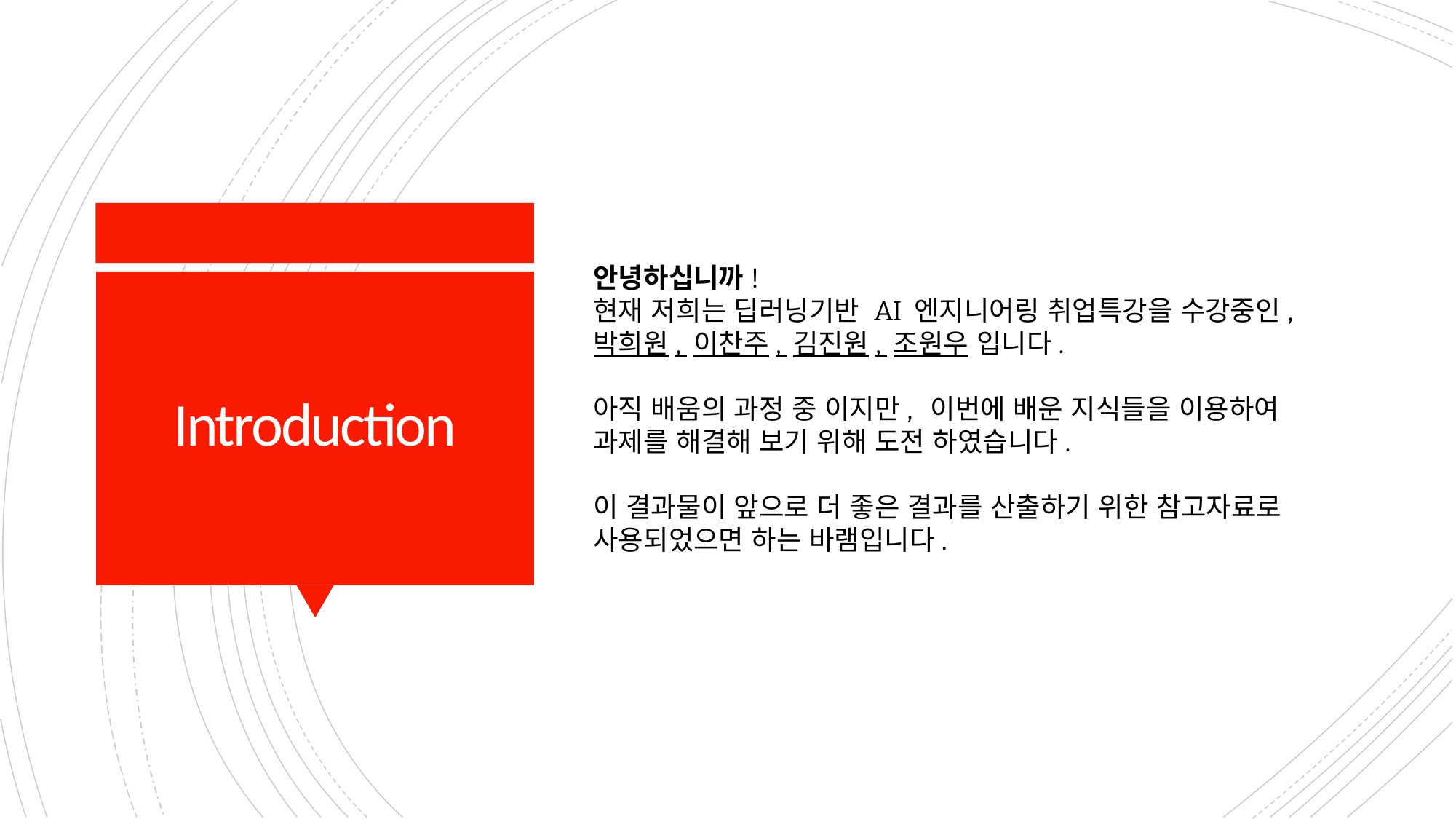

안녕하십니까!
현재 저희는 딥러닝기반 AI 엔지니어링 취업특강을 수강중인, 박희원, 이찬주, 김진원, 조원우 입니다.

아직 배움의 과정 중 이지만,  이번에 배운 지식들을 이용하여 과제를 해결해 보기 위해 도전 하였습니다.

이 결과물이 앞으로 더 좋은 결과를 산출하기 위한 참고자료로 사용되었으면 하는 바램입니다.
# Introduction